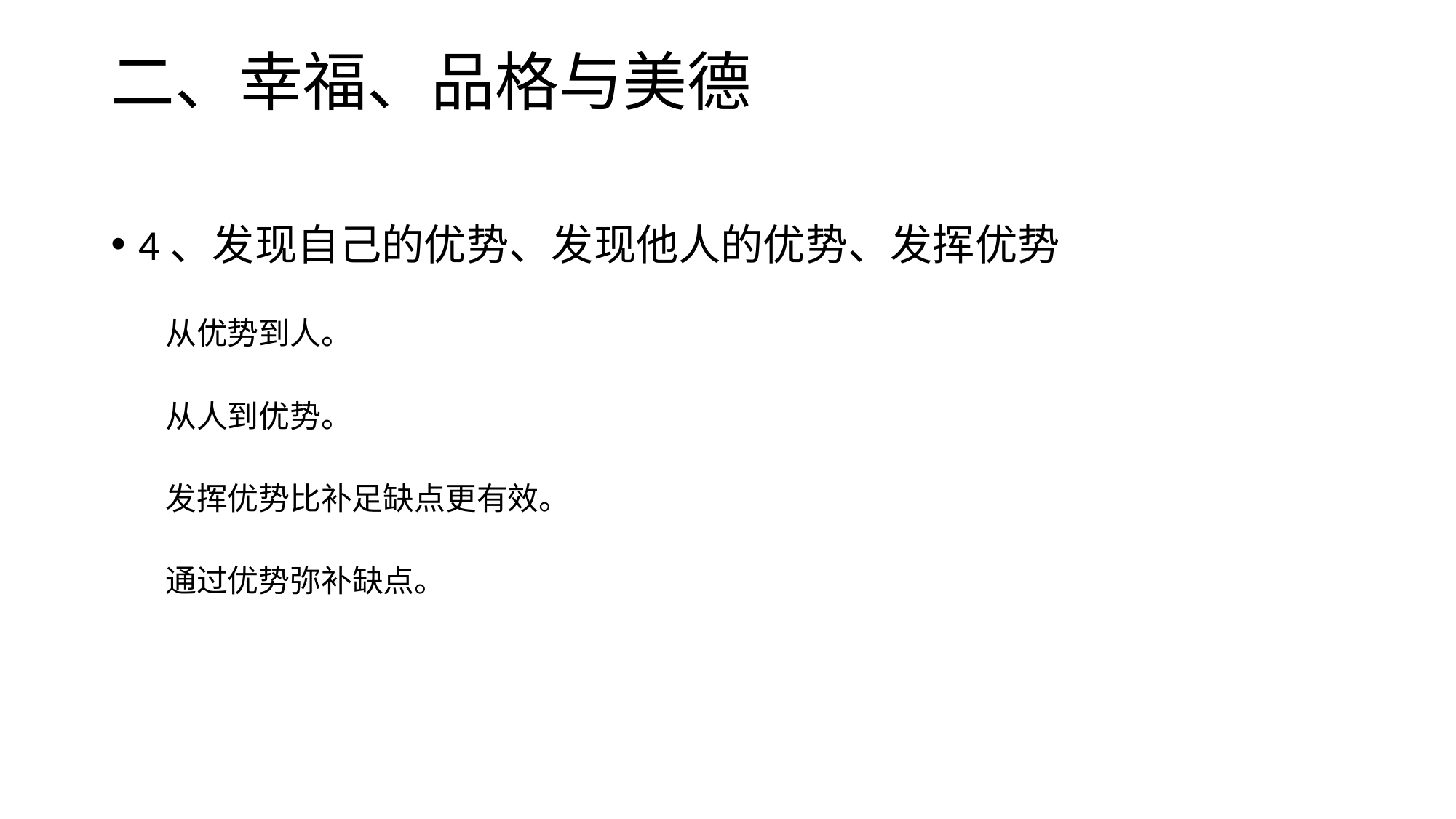

# 二、幸福、品格与美德
4、发现自己的优势、发现他人的优势、发挥优势

从优势到人。

从人到优势。

发挥优势比补足缺点更有效。

通过优势弥补缺点。